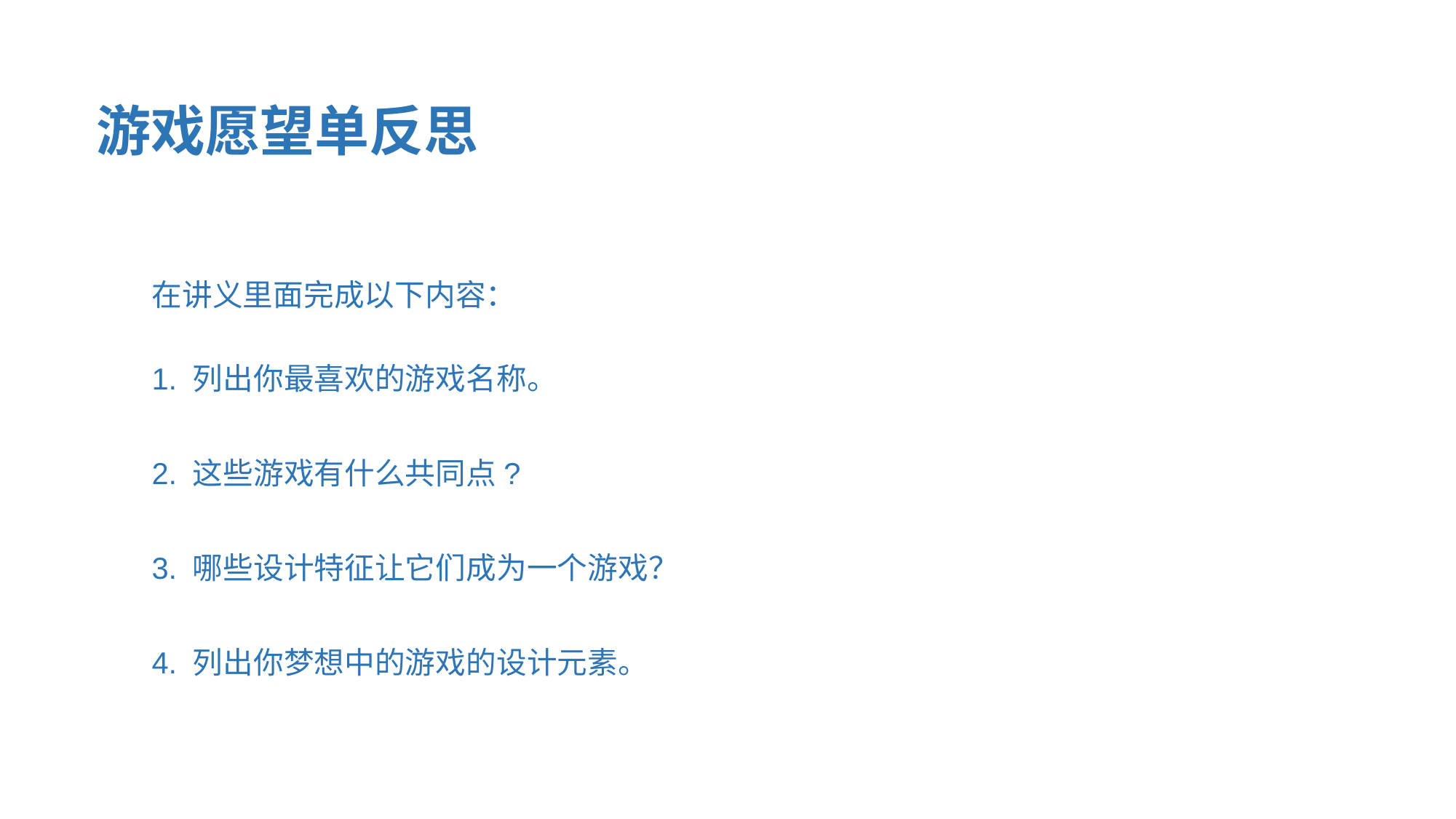

游戏愿望单反思
在讲义里面完成以下内容：

1. 列出你最喜欢的游戏名称。

2. 这些游戏有什么共同点?

3. 哪些设计特征让它们成为一个游戏？

4. 列出你梦想中的游戏的设计元素。